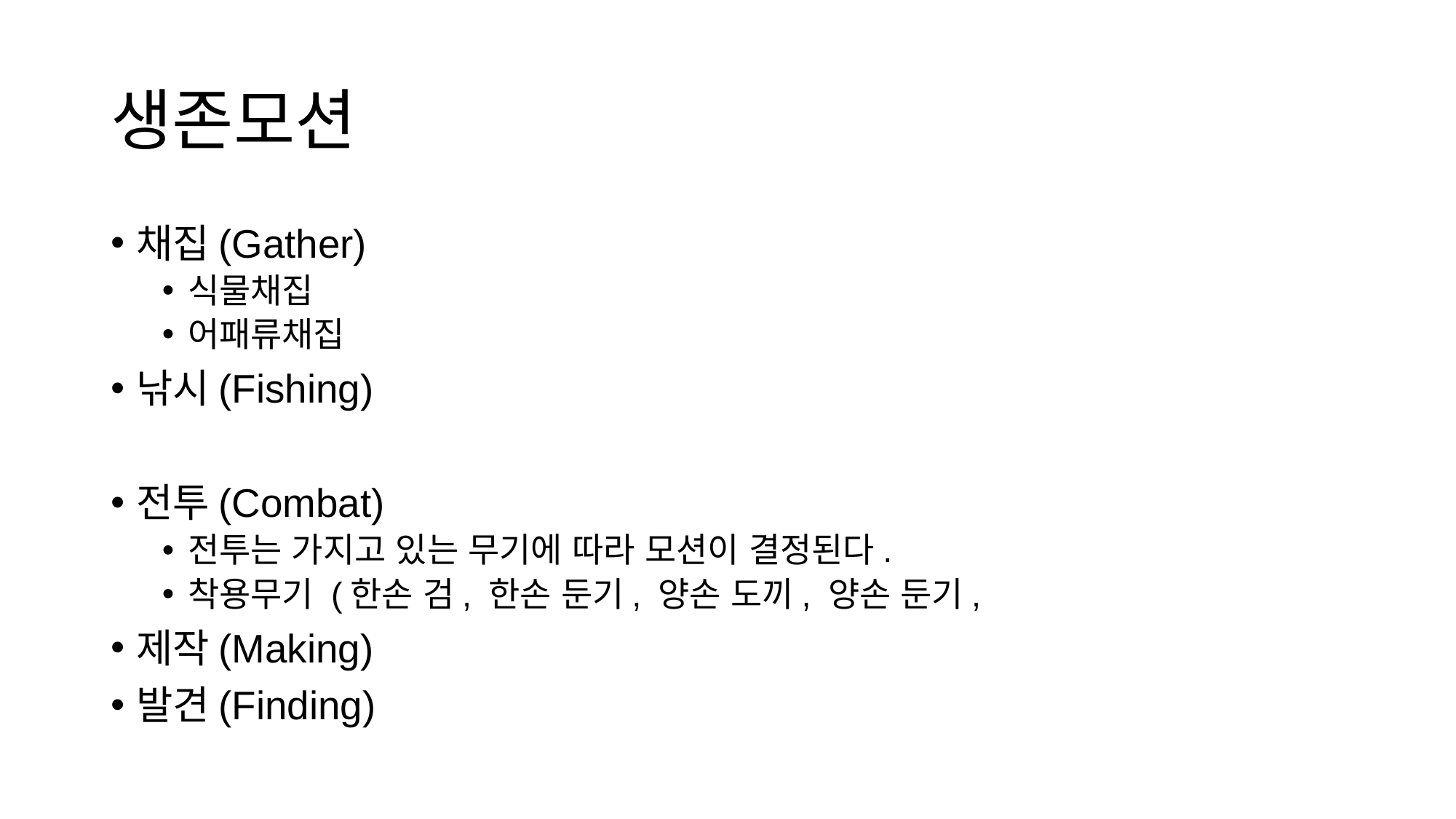

# 생존모션
채집(Gather)
식물채집
어패류채집
낚시(Fishing)

전투(Combat)
전투는 가지고 있는 무기에 따라 모션이 결정된다.
착용무기 (한손 검, 한손 둔기, 양손 도끼, 양손 둔기,
제작(Making)
발견(Finding)